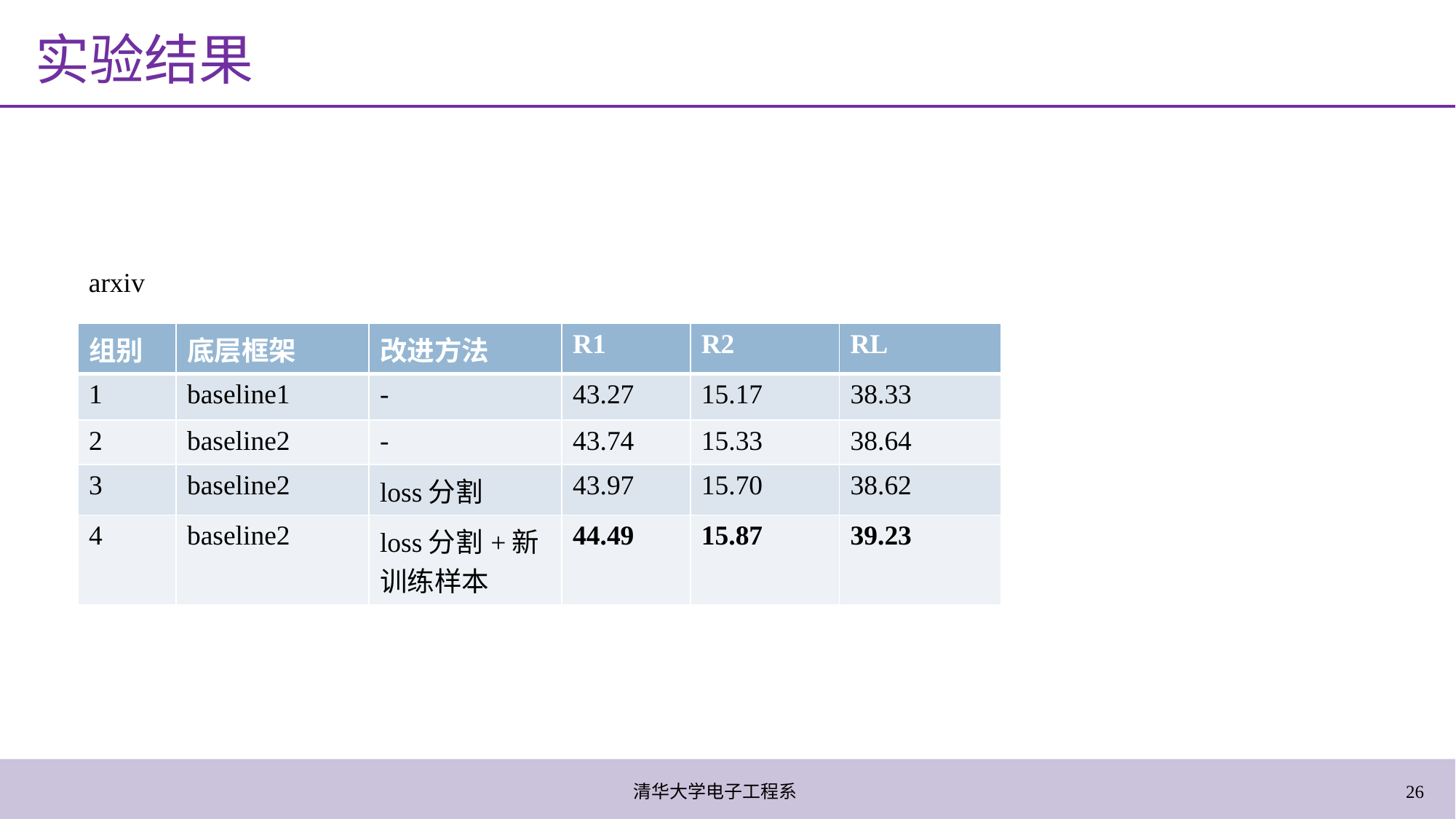

# 实验结果
arxiv
| 组别 | 底层框架 | 改进方法 | R1 | R2 | RL |
| --- | --- | --- | --- | --- | --- |
| 1 | baseline1 | - | 43.27 | 15.17 | 38.33 |
| 2 | baseline2 | - | 43.74 | 15.33 | 38.64 |
| 3 | baseline2 | loss分割 | 43.97 | 15.70 | 38.62 |
| 4 | baseline2 | loss分割+新训练样本 | 44.49 | 15.87 | 39.23 |
清华大学电子工程系
26